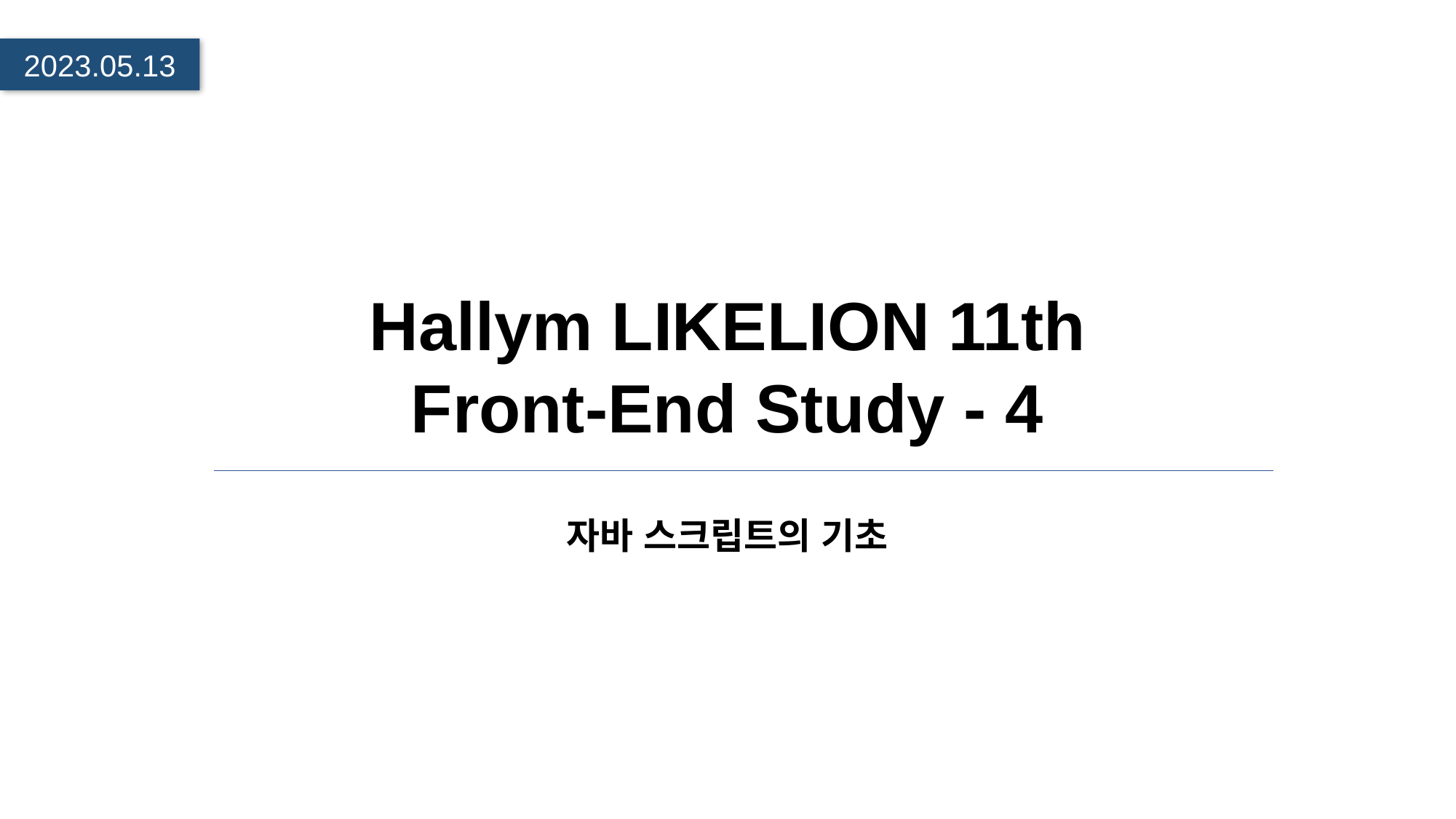

2023.05.13
# Hallym LIKELION 11th Front-End Study - 4
자바 스크립트의 기초